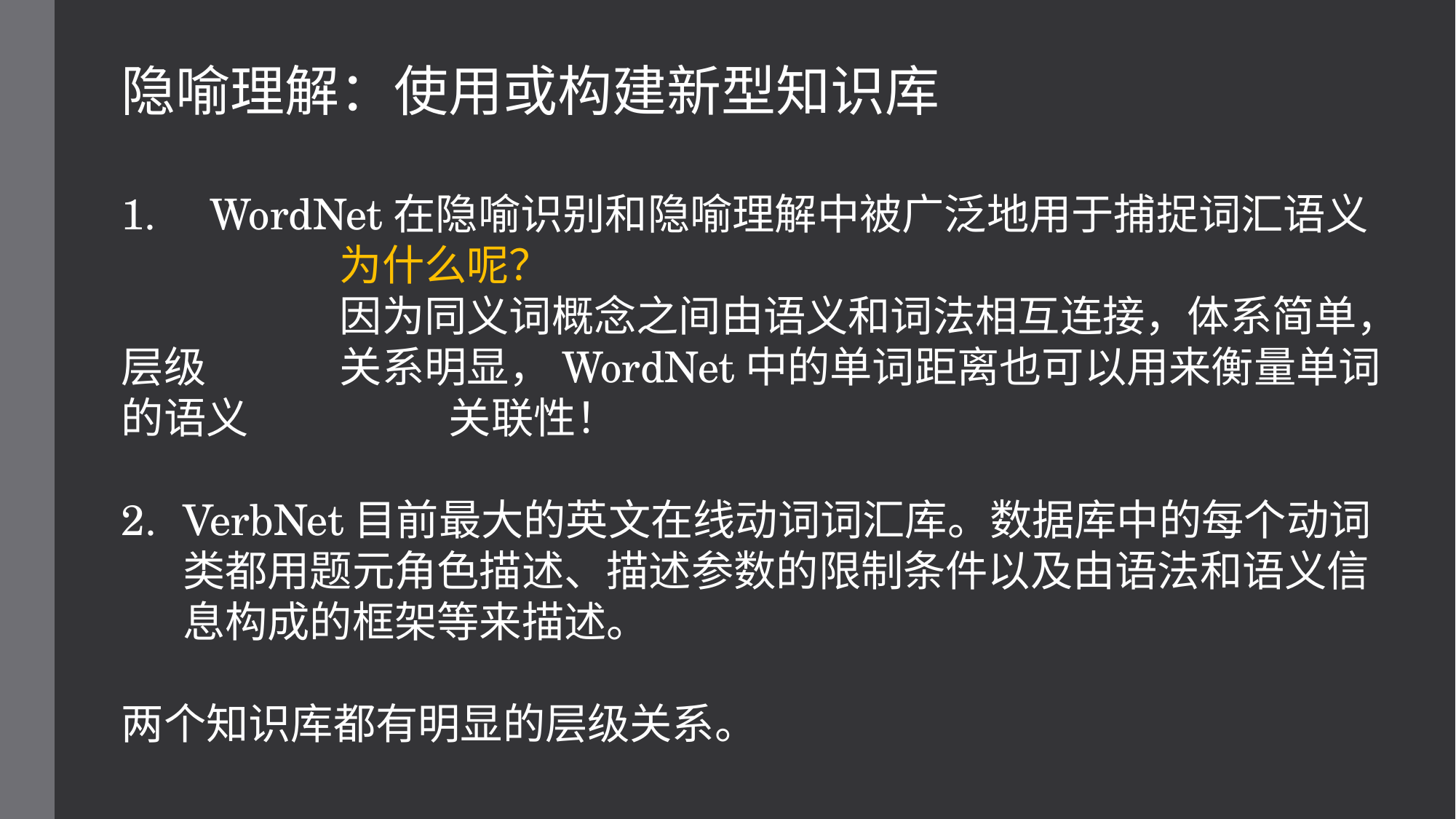

隐喻理解：使用或构建新型知识库

WordNet在隐喻识别和隐喻理解中被广泛地用于捕捉词汇语义
		为什么呢？
		因为同义词概念之间由语义和词法相互连接，体系简单，层级		关系明显，WordNet中的单词距离也可以用来衡量单词的语义		关联性！

VerbNet目前最大的英文在线动词词汇库。数据库中的每个动词类都用题元角色描述、描述参数的限制条件以及由语法和语义信息构成的框架等来描述。

两个知识库都有明显的层级关系。